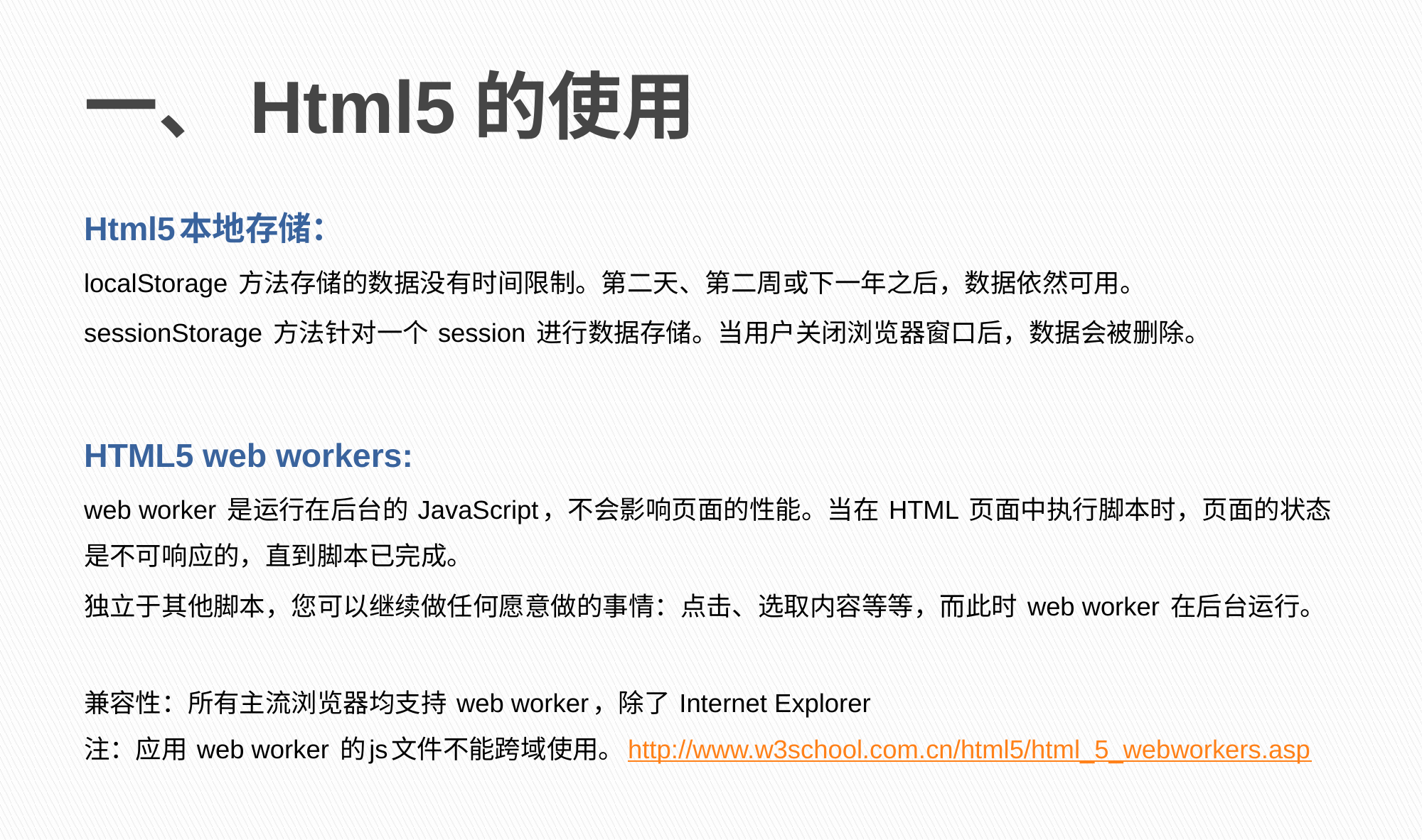

# 一、Html5的使用
Html5本地存储：
localStorage 方法存储的数据没有时间限制。第二天、第二周或下一年之后，数据依然可用。
sessionStorage 方法针对一个 session 进行数据存储。当用户关闭浏览器窗口后，数据会被删除。

HTML5 web workers:
web worker 是运行在后台的 JavaScript，不会影响页面的性能。当在 HTML 页面中执行脚本时，页面的状态是不可响应的，直到脚本已完成。
独立于其他脚本，您可以继续做任何愿意做的事情：点击、选取内容等等，而此时 web worker 在后台运行。
兼容性：所有主流浏览器均支持 web worker，除了 Internet Explorer
注：应用 web worker 的js文件不能跨域使用。http://www.w3school.com.cn/html5/html_5_webworkers.asp